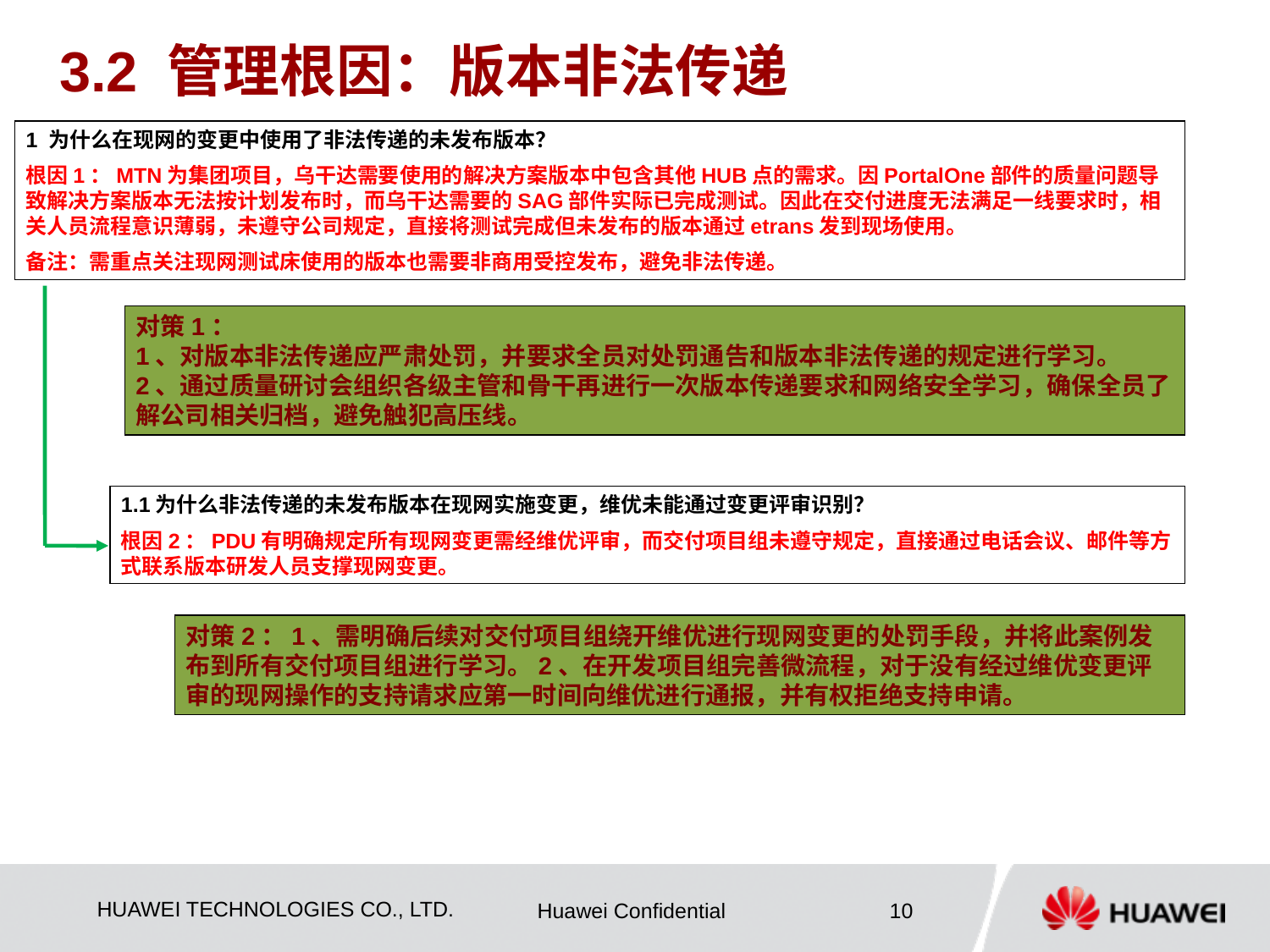

3.2 管理根因：版本非法传递
1 为什么在现网的变更中使用了非法传递的未发布版本？
根因1：MTN为集团项目，乌干达需要使用的解决方案版本中包含其他HUB点的需求。因PortalOne部件的质量问题导致解决方案版本无法按计划发布时，而乌干达需要的SAG部件实际已完成测试。因此在交付进度无法满足一线要求时，相关人员流程意识薄弱，未遵守公司规定，直接将测试完成但未发布的版本通过etrans发到现场使用。
备注：需重点关注现网测试床使用的版本也需要非商用受控发布，避免非法传递。

对策1：
1、对版本非法传递应严肃处罚，并要求全员对处罚通告和版本非法传递的规定进行学习。
2、通过质量研讨会组织各级主管和骨干再进行一次版本传递要求和网络安全学习，确保全员了解公司相关归档，避免触犯高压线。
1.1为什么非法传递的未发布版本在现网实施变更，维优未能通过变更评审识别？
根因2：PDU有明确规定所有现网变更需经维优评审，而交付项目组未遵守规定，直接通过电话会议、邮件等方式联系版本研发人员支撑现网变更。

对策2：1、需明确后续对交付项目组绕开维优进行现网变更的处罚手段，并将此案例发布到所有交付项目组进行学习。2、在开发项目组完善微流程，对于没有经过维优变更评审的现网操作的支持请求应第一时间向维优进行通报，并有权拒绝支持申请。